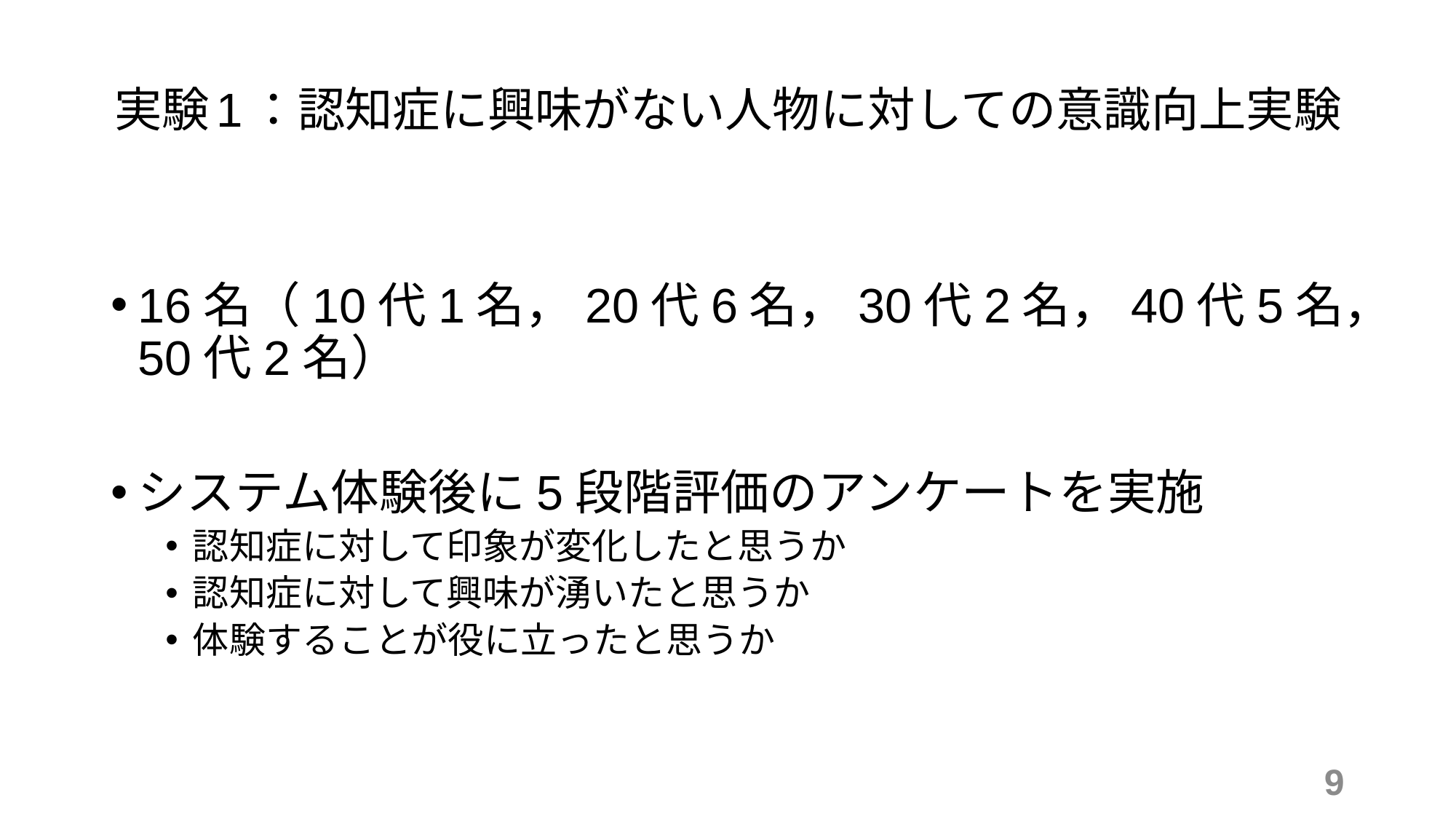

# 実験1：認知症に興味がない人物に対しての意識向上実験

16名（10代1名，20代6名，30代2名，40代5名，50代2名）

システム体験後に5段階評価のアンケートを実施
認知症に対して印象が変化したと思うか
認知症に対して興味が湧いたと思うか
体験することが役に立ったと思うか

9